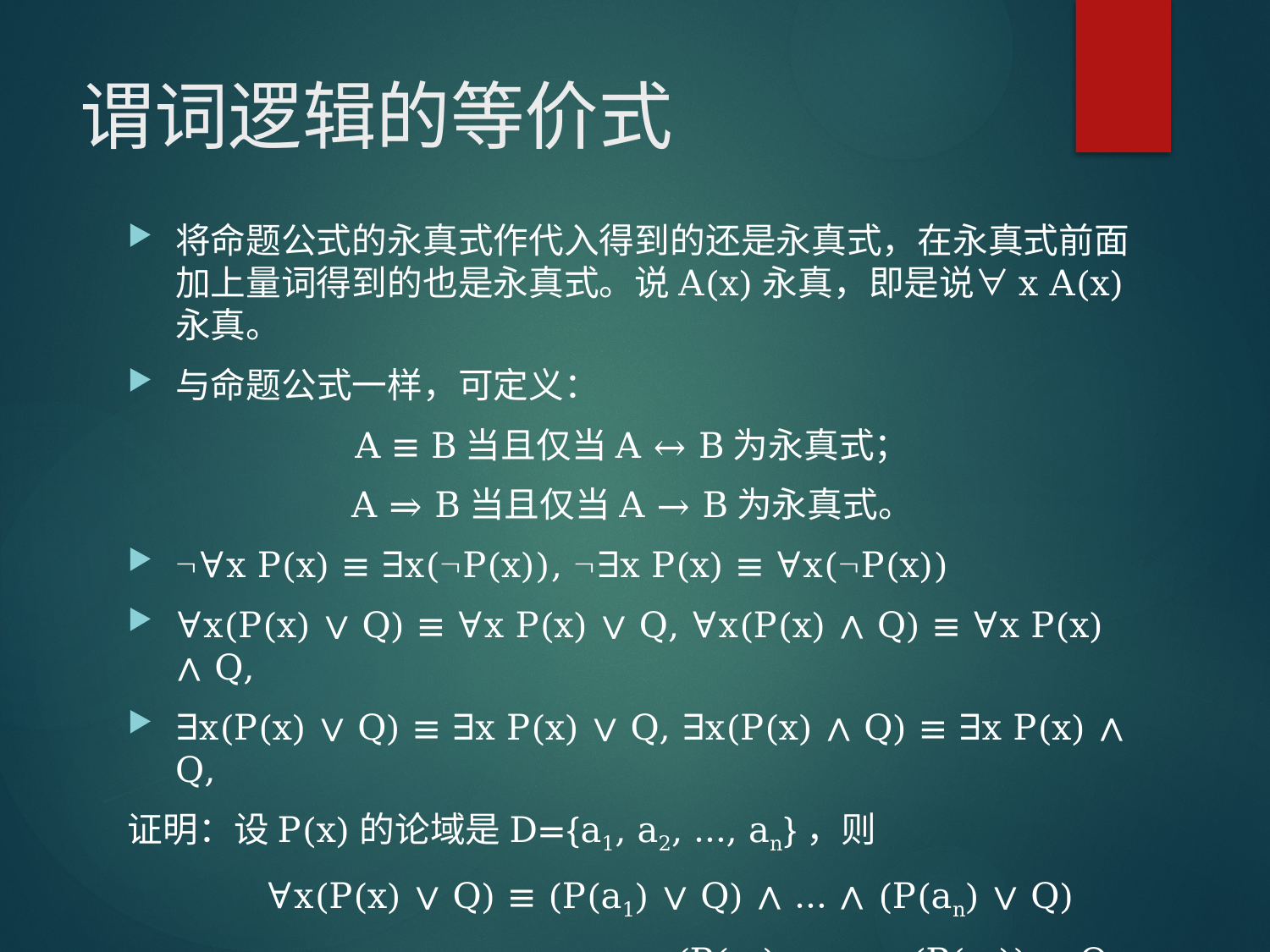

# 谓词逻辑的等价式
将命题公式的永真式作代入得到的还是永真式，在永真式前面加上量词得到的也是永真式。说A(x)永真，即是说∀x A(x)永真。
与命题公式一样，可定义：
A ≡ B当且仅当A ↔ B为永真式；
A ⇒ B当且仅当A → B为永真式。
¬∀x P(x) ≡ ∃x(¬P(x)), ¬∃x P(x) ≡ ∀x(¬P(x))
∀x(P(x) ∨ Q) ≡ ∀x P(x) ∨ Q, ∀x(P(x) ∧ Q) ≡ ∀x P(x) ∧ Q,
∃x(P(x) ∨ Q) ≡ ∃x P(x) ∨ Q, ∃x(P(x) ∧ Q) ≡ ∃x P(x) ∧ Q,
证明：设P(x)的论域是D={a1, a2, …, an}，则
	 ∀x(P(x) ∨ Q) ≡ (P(a1) ∨ Q) ∧ … ∧ (P(an) ∨ Q)
				≡ (P(a1) ∧ … ∧ (P(an)) ∨ Q
				 ≡ ∀x P(x) ∧ Q